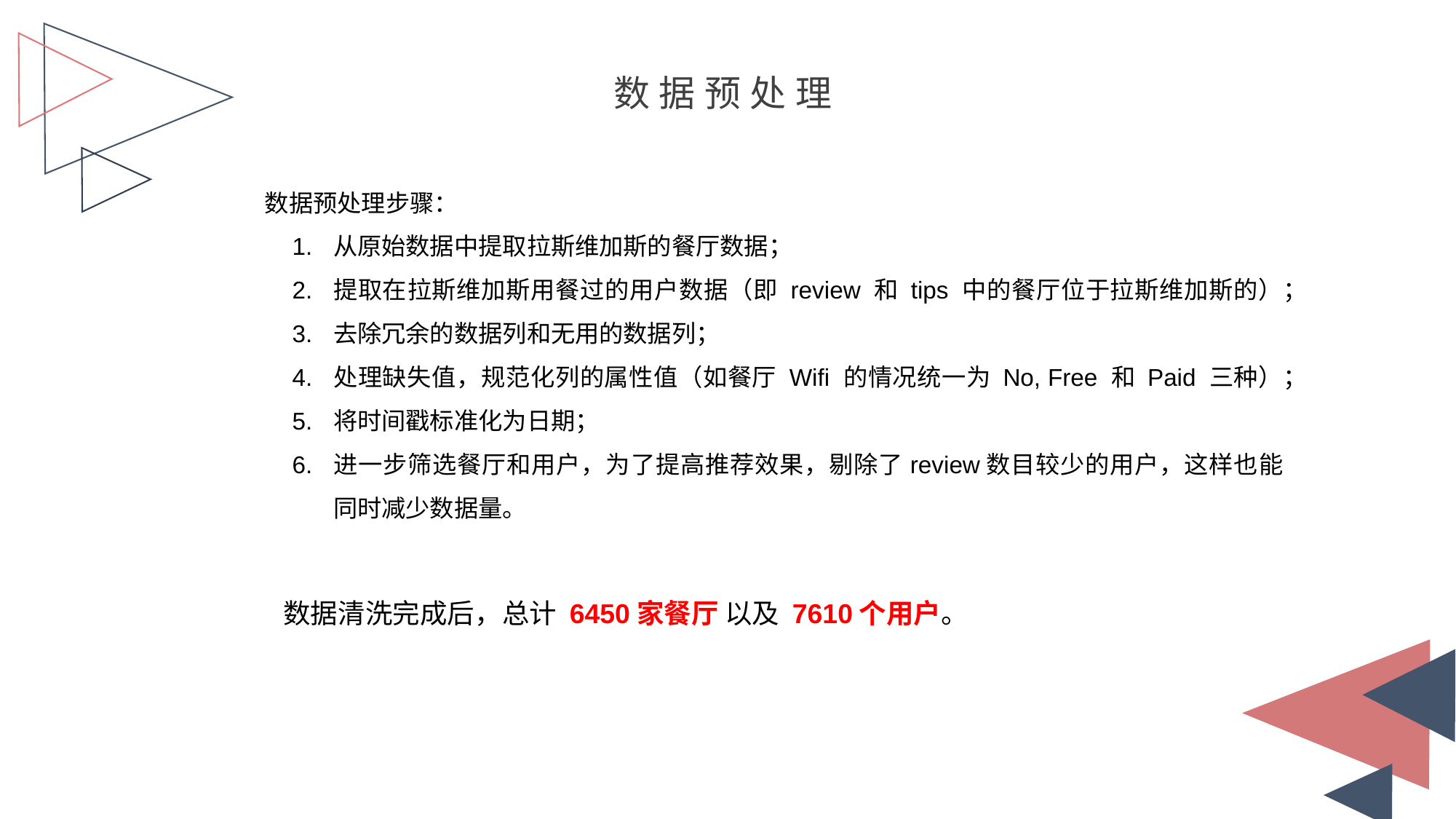

数据预处理
数据预处理步骤：
从原始数据中提取拉斯维加斯的餐厅数据；
提取在拉斯维加斯用餐过的用户数据（即 review 和 tips 中的餐厅位于拉斯维加斯的）；
去除冗余的数据列和无用的数据列；
处理缺失值，规范化列的属性值（如餐厅 Wifi 的情况统一为 No, Free 和 Paid 三种）；
将时间戳标准化为日期；
进一步筛选餐厅和用户，为了提高推荐效果，剔除了review数目较少的用户，这样也能同时减少数据量。
数据清洗完成后，总计 6450家餐厅 以及 7610个用户。